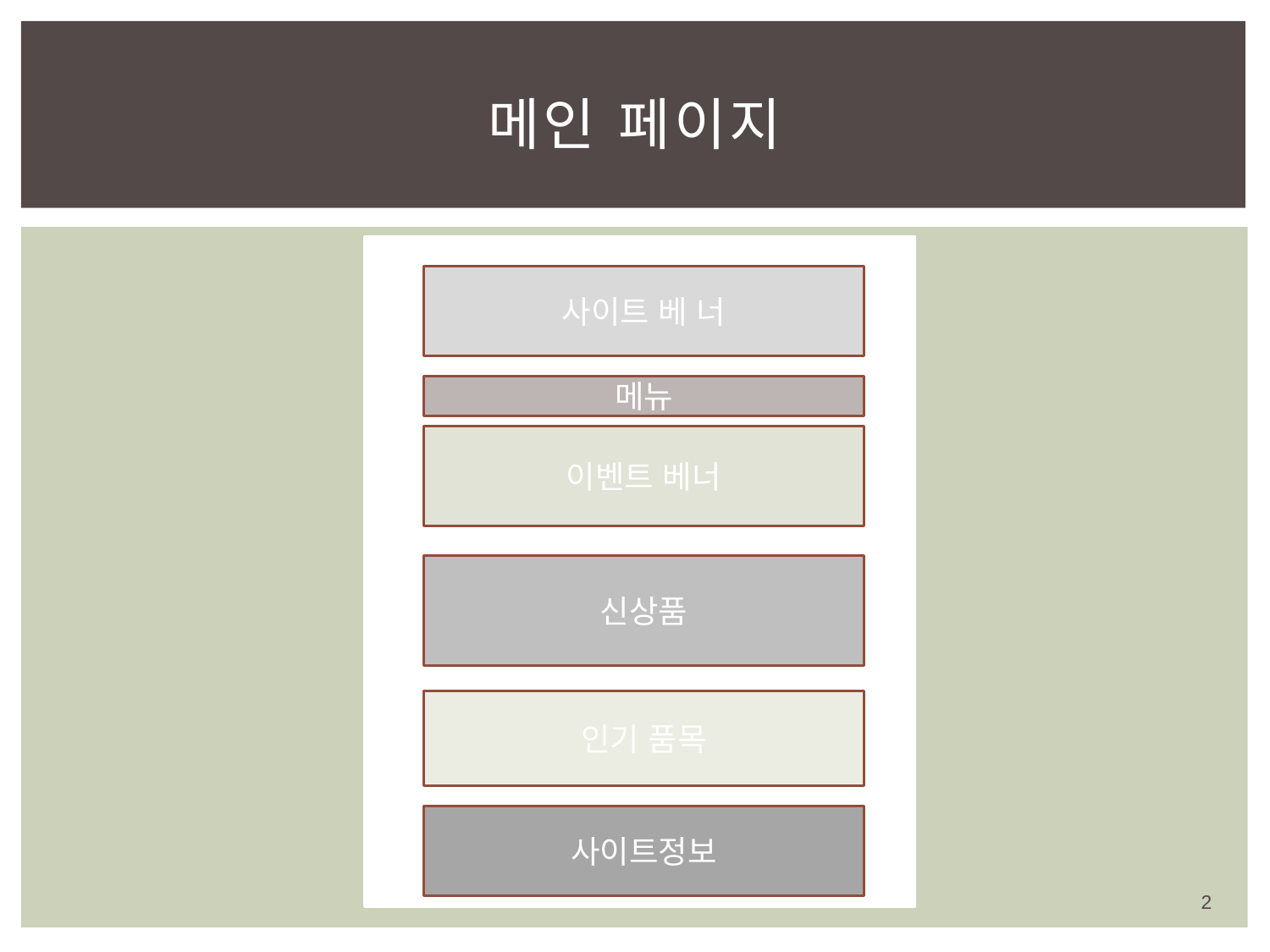

# 메인 페이지

사이트 베 너
메뉴
이벤트 베너
신상품
인기 품목
사이트정보
2